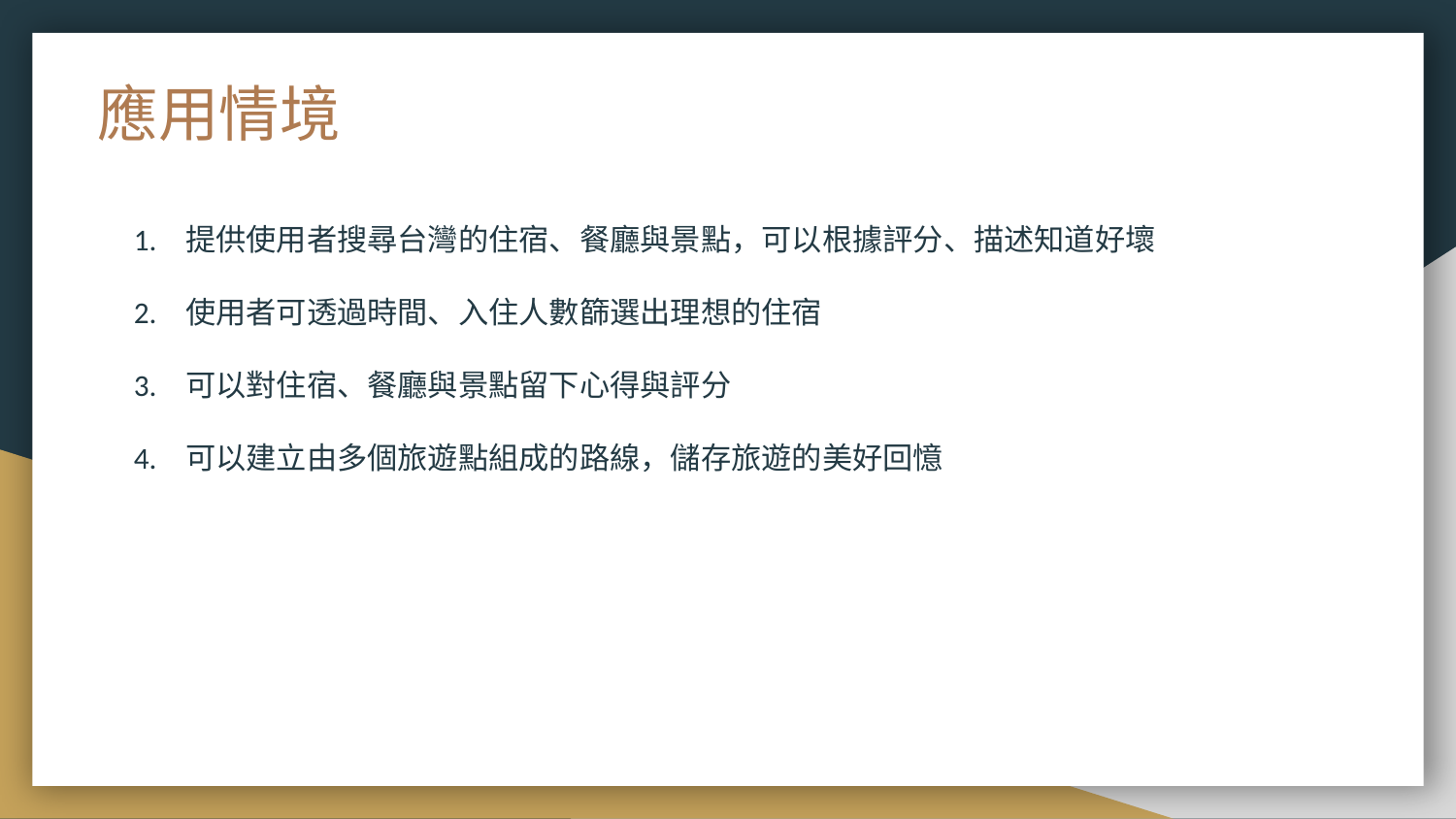

# 應用情境
提供使用者搜尋台灣的住宿、餐廳與景點，可以根據評分、描述知道好壞
使用者可透過時間、入住人數篩選出理想的住宿
可以對住宿、餐廳與景點留下心得與評分
可以建立由多個旅遊點組成的路線，儲存旅遊的美好回憶